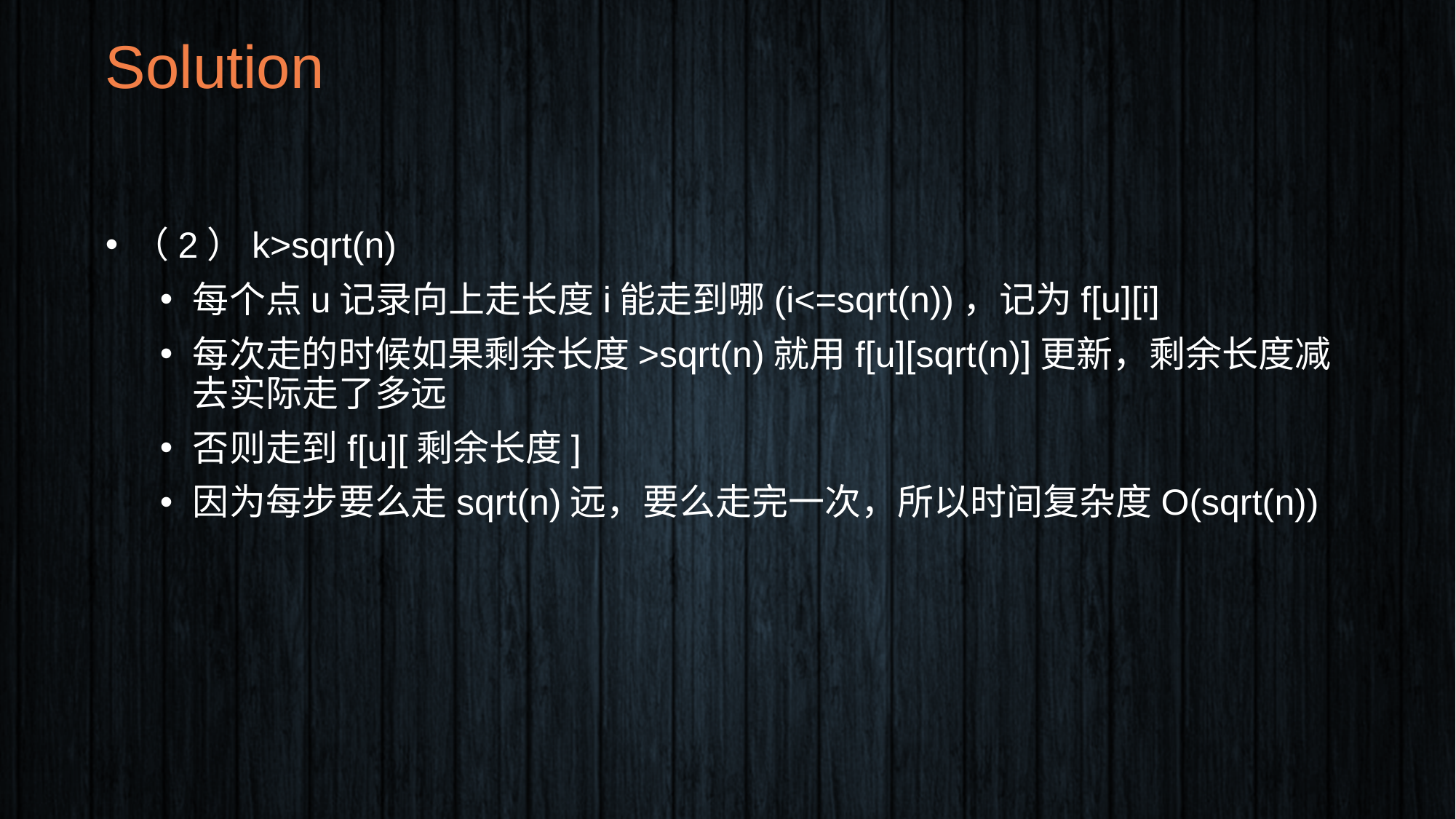

# Solution
（2）k>sqrt(n)
每个点u记录向上走长度i能走到哪(i<=sqrt(n))，记为f[u][i]
每次走的时候如果剩余长度>sqrt(n)就用f[u][sqrt(n)]更新，剩余长度减去实际走了多远
否则走到f[u][剩余长度]
因为每步要么走sqrt(n)远，要么走完一次，所以时间复杂度O(sqrt(n))